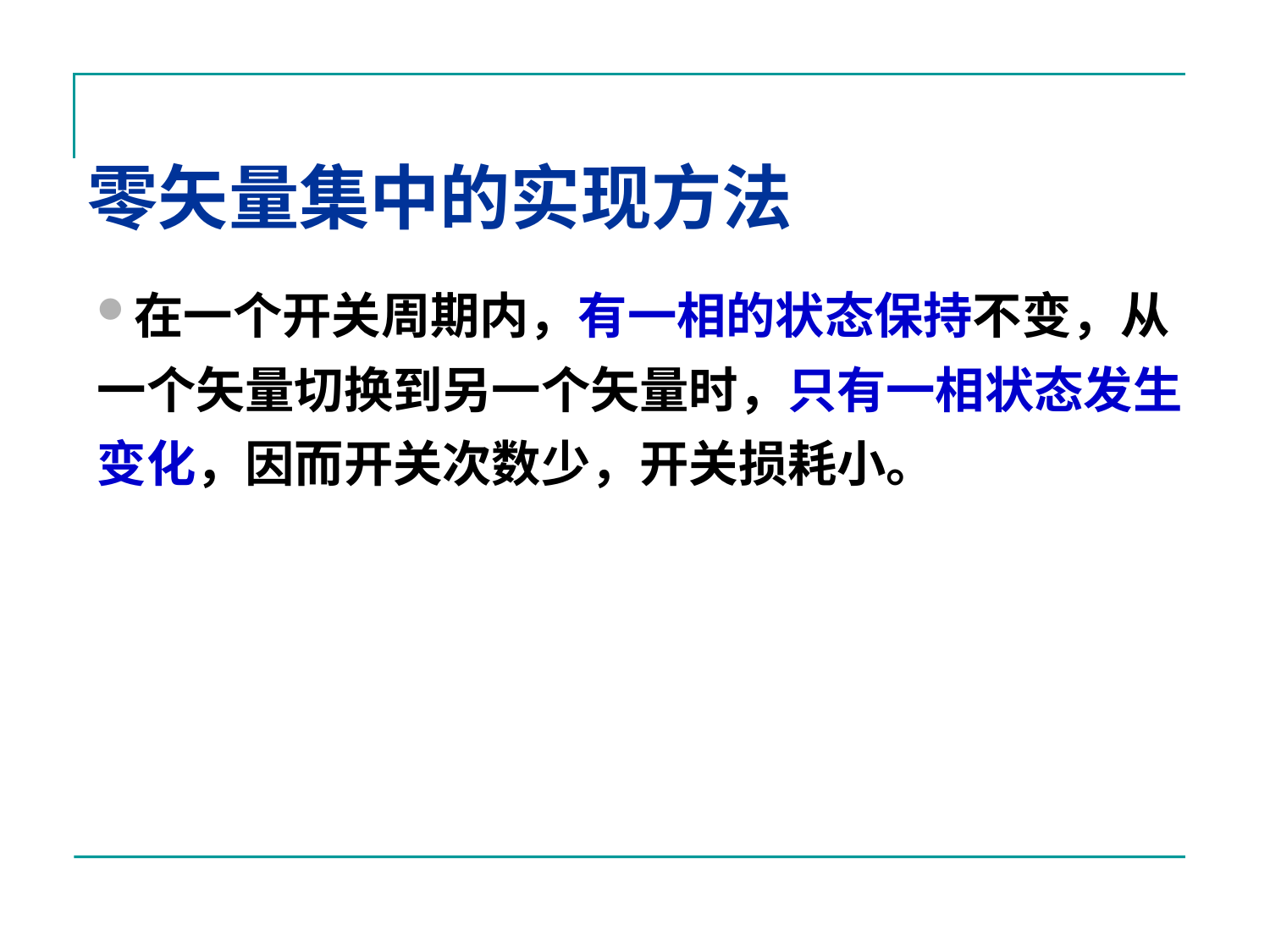

# 零矢量集中的实现方法
在一个开关周期内，有一相的状态保持不变，从一个矢量切换到另一个矢量时，只有一相状态发生变化，因而开关次数少，开关损耗小。